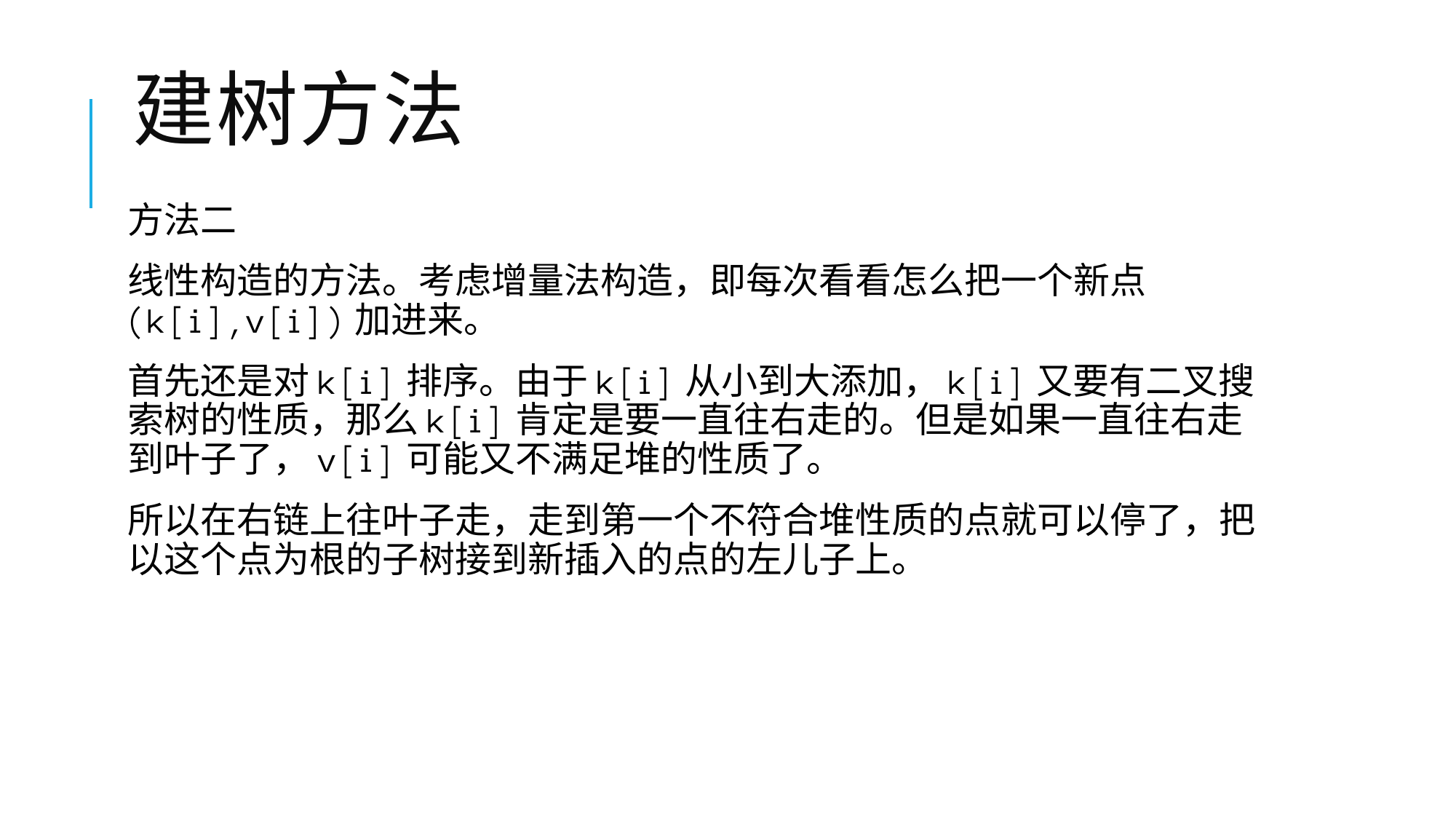

# 建树方法
方法二
线性构造的方法。考虑增量法构造，即每次看看怎么把一个新点(k[i],v[i])加进来。
首先还是对k[i]排序。由于k[i]从小到大添加，k[i]又要有二叉搜索树的性质，那么k[i]肯定是要一直往右走的。但是如果一直往右走到叶子了，v[i]可能又不满足堆的性质了。
所以在右链上往叶子走，走到第一个不符合堆性质的点就可以停了，把以这个点为根的子树接到新插入的点的左儿子上。